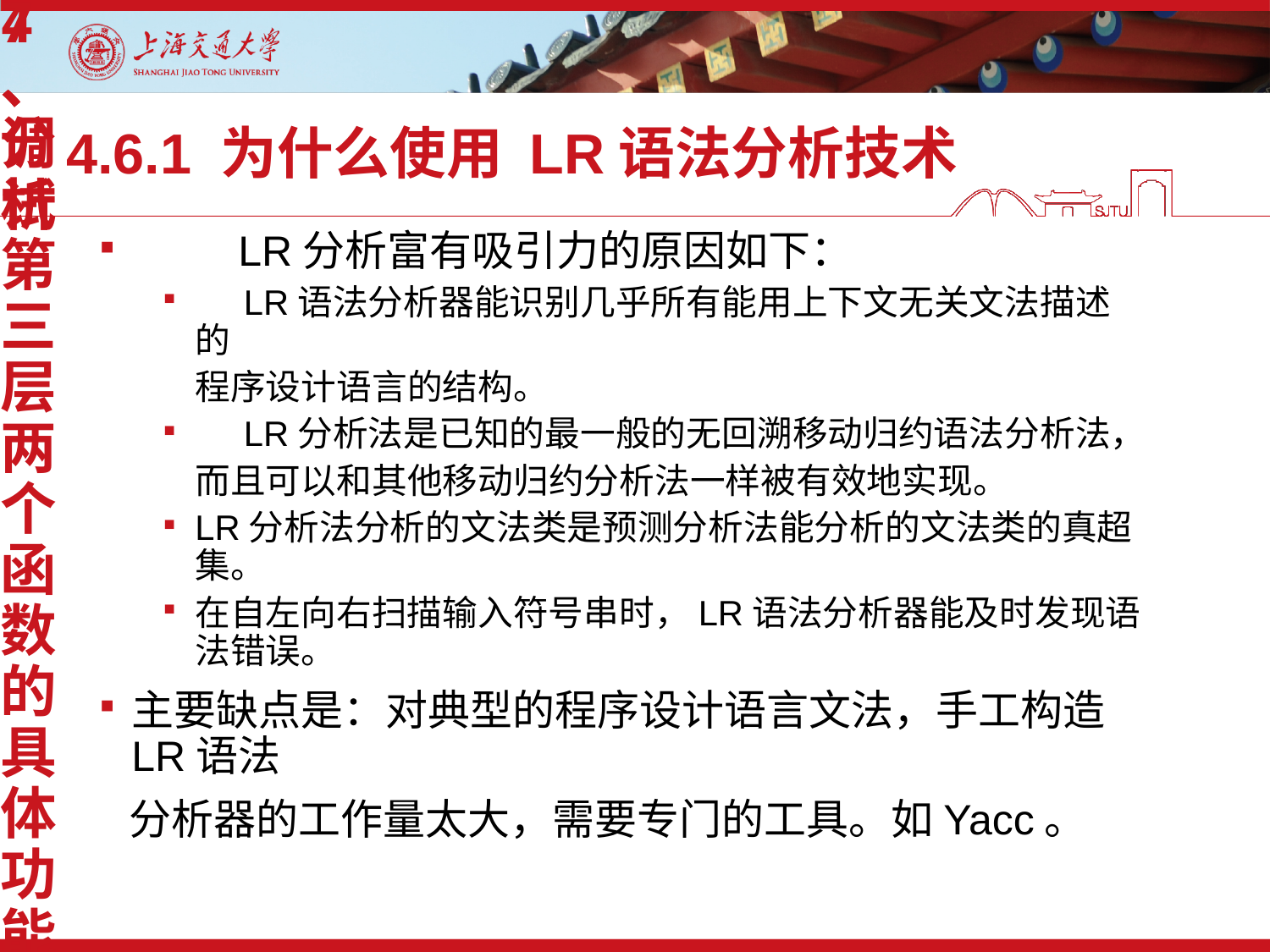

4、分析第三层两个函数的具体功能
7、调试
# 4.6.1 为什么使用 LR语法分析技术
         LR分析富有吸引力的原因如下：
     LR语法分析器能识别几乎所有能用上下文无关文法描述的
   程序设计语言的结构。
     LR分析法是已知的最一般的无回溯移动归约语法分析法，
   而且可以和其他移动归约分析法一样被有效地实现。
LR分析法分析的文法类是预测分析法能分析的文法类的真超集。
在自左向右扫描输入符号串时，LR语法分析器能及时发现语法错误。
主要缺点是：对典型的程序设计语言文法，手工构造LR语法
  分析器的工作量太大，需要专门的工具。如Yacc。